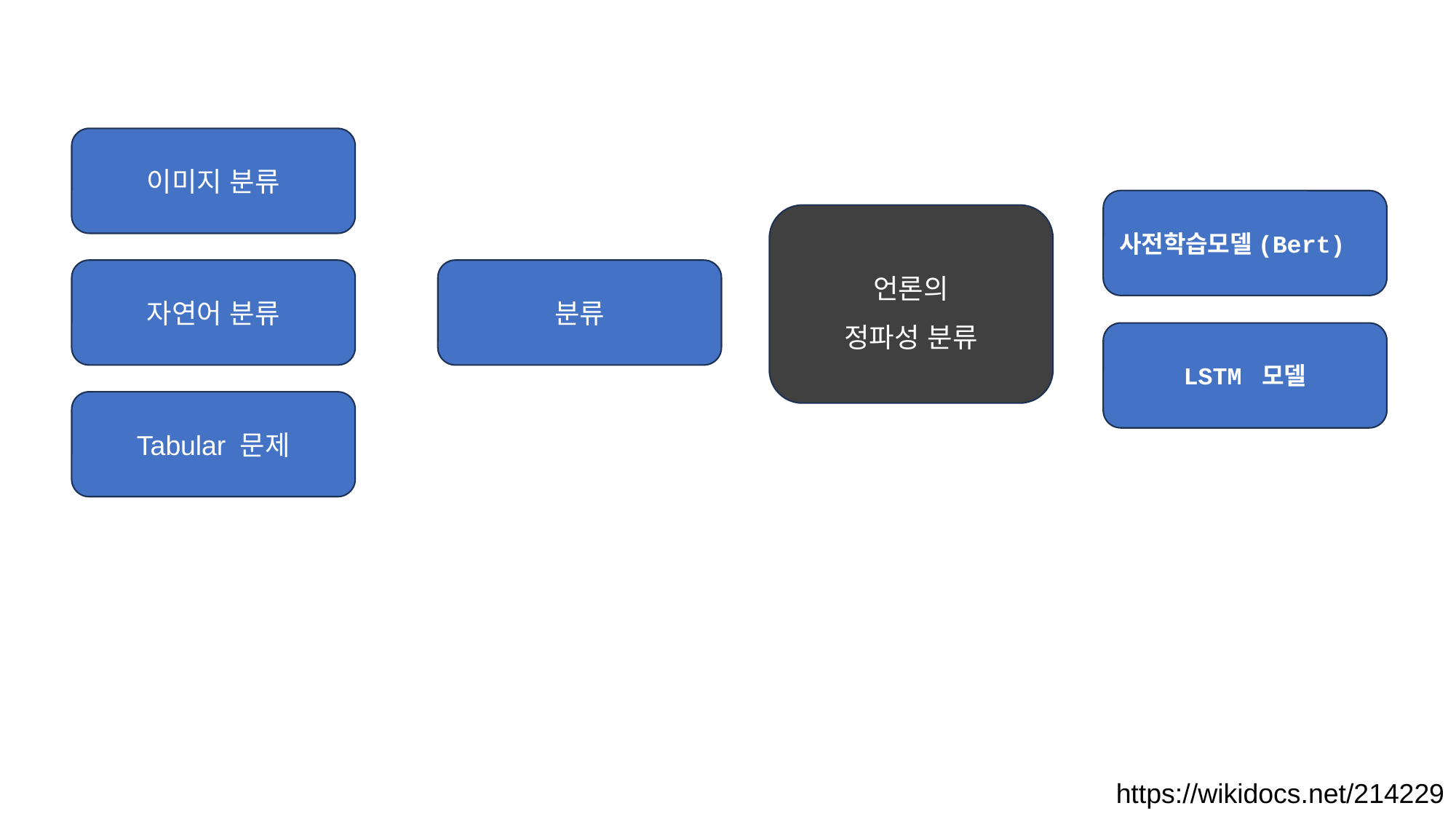

이미지 분류
사전학습모델(Bert)
언론의
정파성 분류
분류
자연어 분류
LSTM 모델
Tabular 문제
https://wikidocs.net/214229